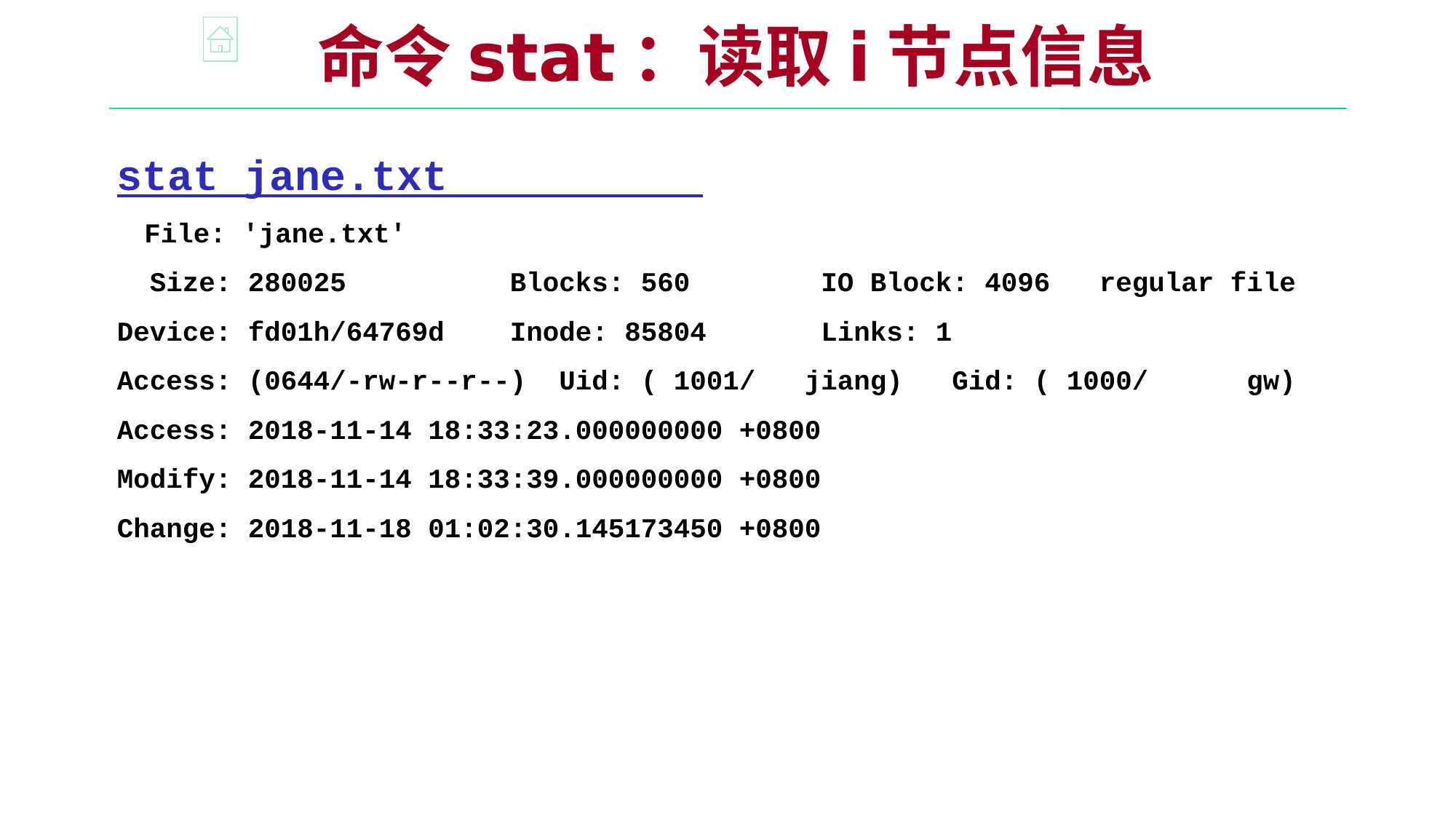

命令stat：读取i节点信息

stat jane.txt
  File: 'jane.txt'
  Size: 280025          Blocks: 560        IO Block: 4096   regular file
Device: fd01h/64769d    Inode: 85804       Links: 1
Access: (0644/-rw-r--r--)  Uid: ( 1001/   jiang)   Gid: ( 1000/      gw)
Access: 2018-11-14 18:33:23.000000000 +0800
Modify: 2018-11-14 18:33:39.000000000 +0800
Change: 2018-11-18 01:02:30.145173450 +0800